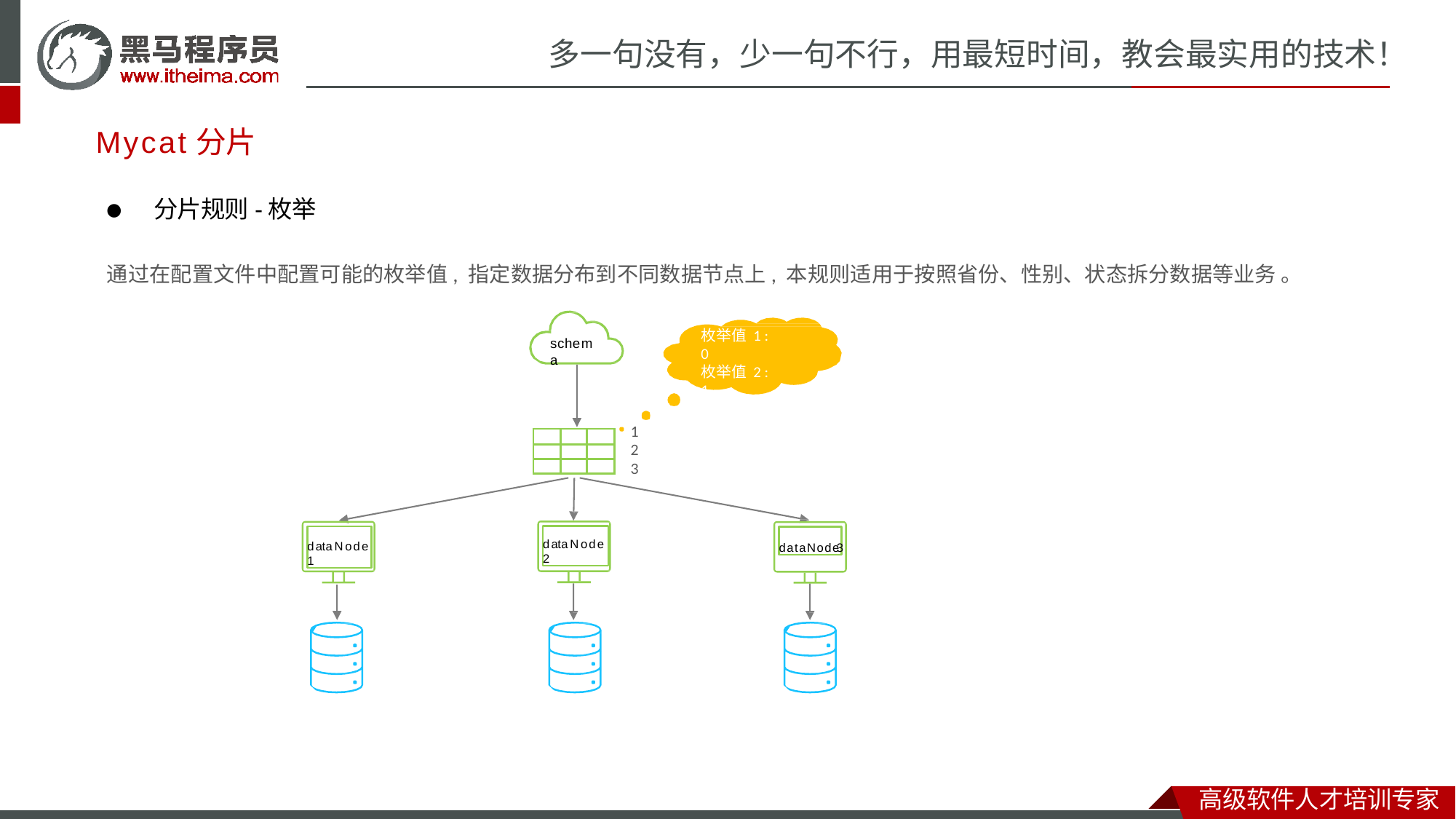

# 多一句没有，少一句不行，用最短时间，教会最实用的技术！

Mycat分片
⚫	分片规则-枚举

通过在配置文件中配置可能的枚举值, 指定数据分布到不同数据节点上, 本规则适用于按照省份、性别、状态拆分数据等业务。

枚举值 1 : 0
枚举值 2 : 1
枚举值 3 : 2
schema

1
2
3

|  |  |  |
| --- | --- | --- |
|  |  |  |
|  |  |  |

dataNode2
dataNode1
dataNode
3

高级软件人才培训专家